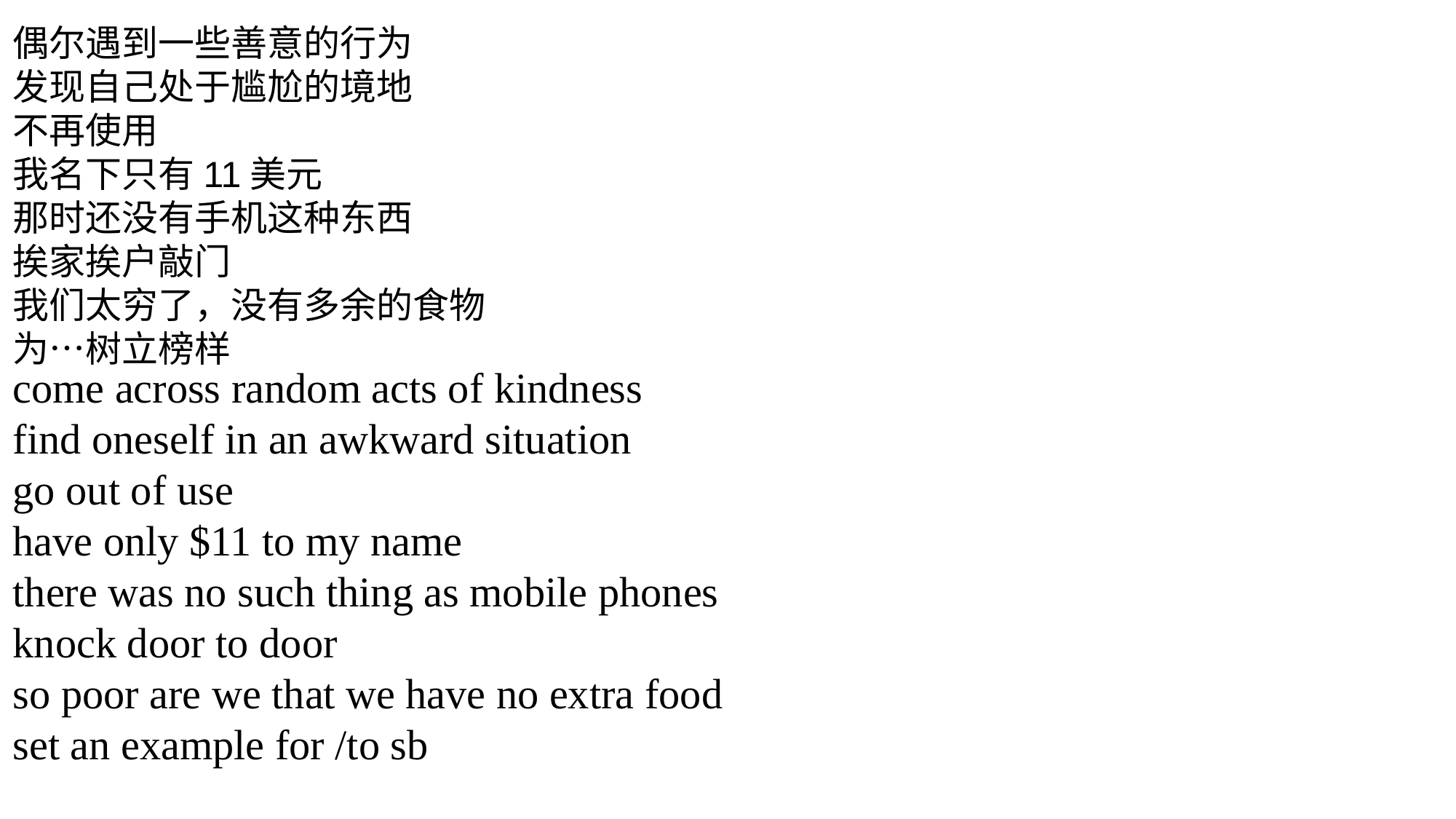

偶尔遇到一些善意的行为
发现自己处于尴尬的境地
不再使用
我名下只有11美元
那时还没有手机这种东西
挨家挨户敲门
我们太穷了，没有多余的食物
为…树立榜样
come across random acts of kindness
find oneself in an awkward situation
go out of use
have only $11 to my name
there was no such thing as mobile phones
knock door to door
so poor are we that we have no extra food
set an example for /to sb